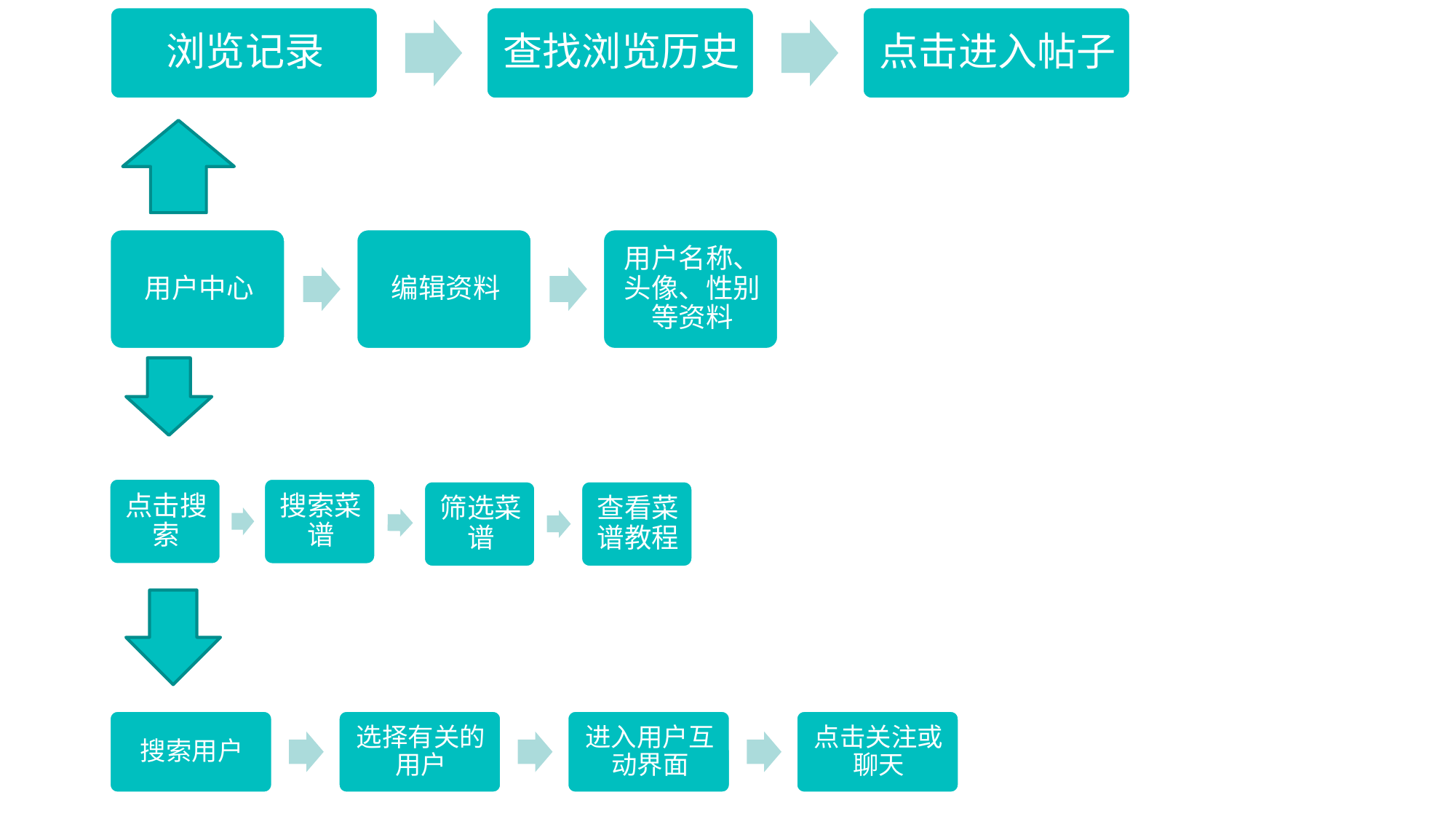

浏览记录

查找浏览历史

点击进入帖子

用户中心

编辑资料

用户名称、头像、性别等资料
点击搜索

搜索菜谱

筛选菜谱

查看菜谱教程

搜索用户

选择有关的用户

进入用户互动界面

点击关注或聊天